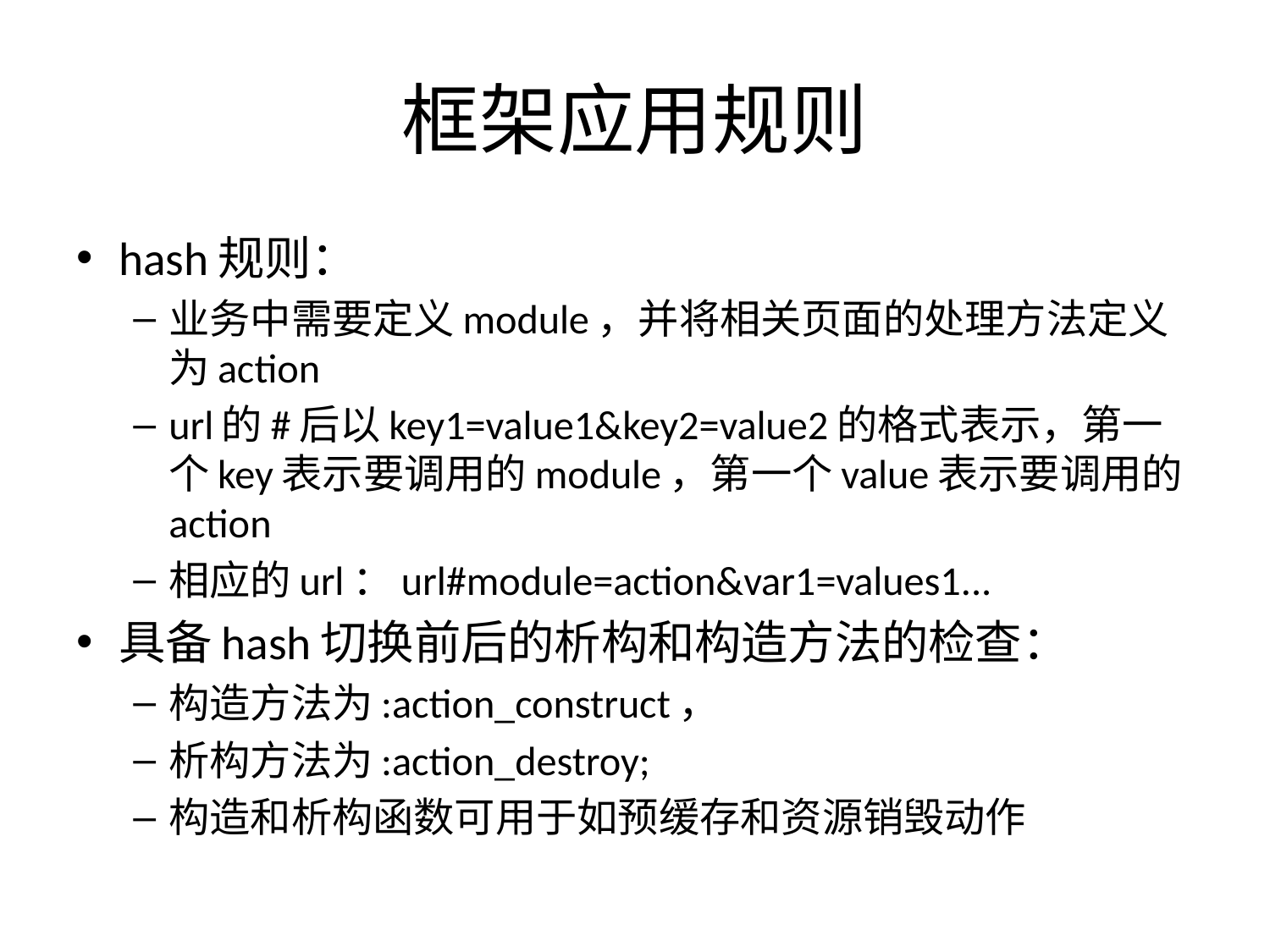

# 框架应用规则
hash规则：
业务中需要定义module，并将相关页面的处理方法定义为action
url的#后以key1=value1&key2=value2的格式表示，第一个key表示要调用的module，第一个value表示要调用的action
相应的url：url#module=action&var1=values1...
具备hash切换前后的析构和构造方法的检查：
构造方法为:action_construct，
析构方法为:action_destroy;
构造和析构函数可用于如预缓存和资源销毁动作